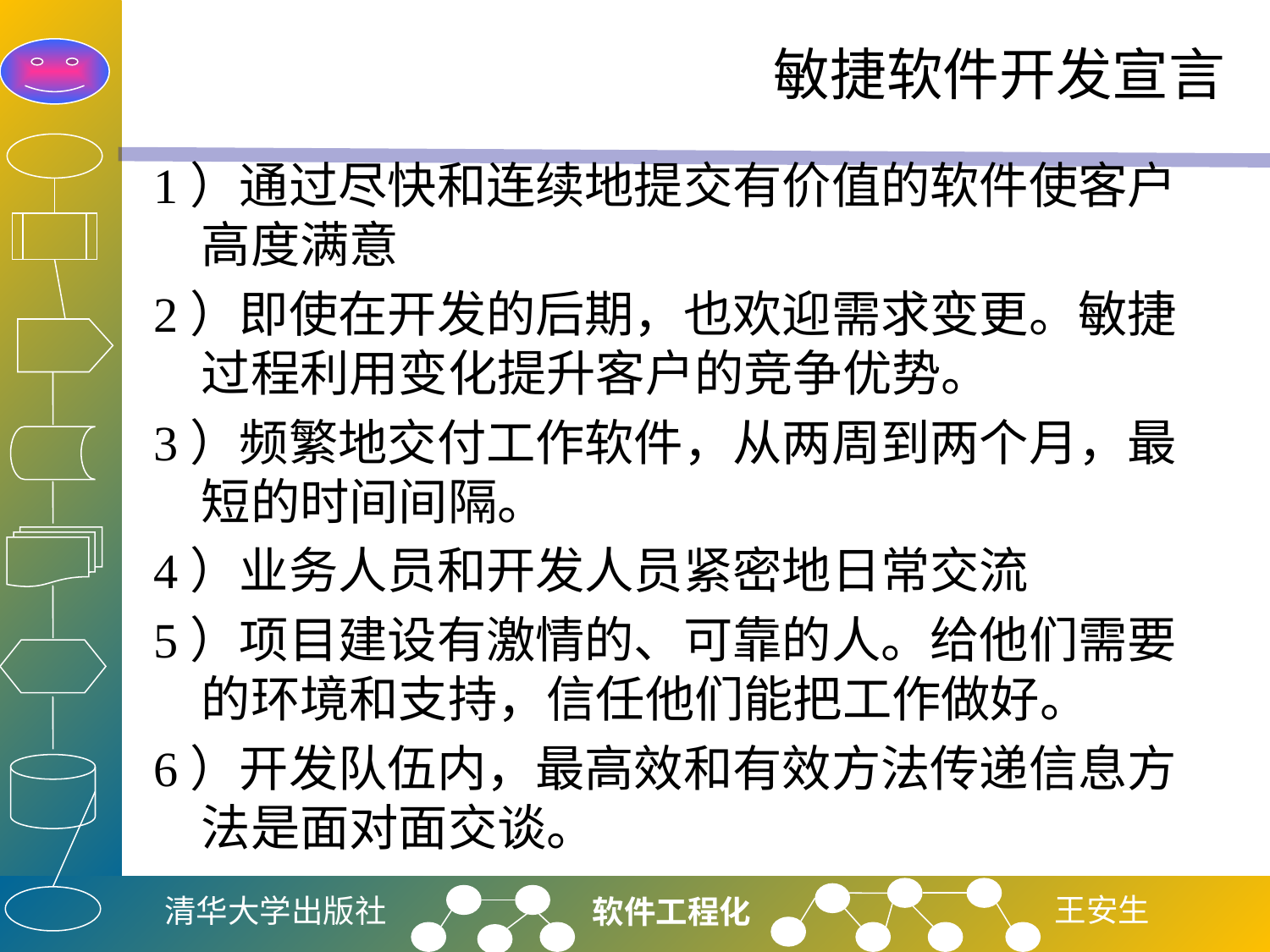

# 敏捷软件开发宣言
1）通过尽快和连续地提交有价值的软件使客户高度满意
2）即使在开发的后期，也欢迎需求变更。敏捷过程利用变化提升客户的竞争优势。
3）频繁地交付工作软件，从两周到两个月，最短的时间间隔。
4）业务人员和开发人员紧密地日常交流
5）项目建设有激情的、可靠的人。给他们需要的环境和支持，信任他们能把工作做好。
6）开发队伍内，最高效和有效方法传递信息方法是面对面交谈。